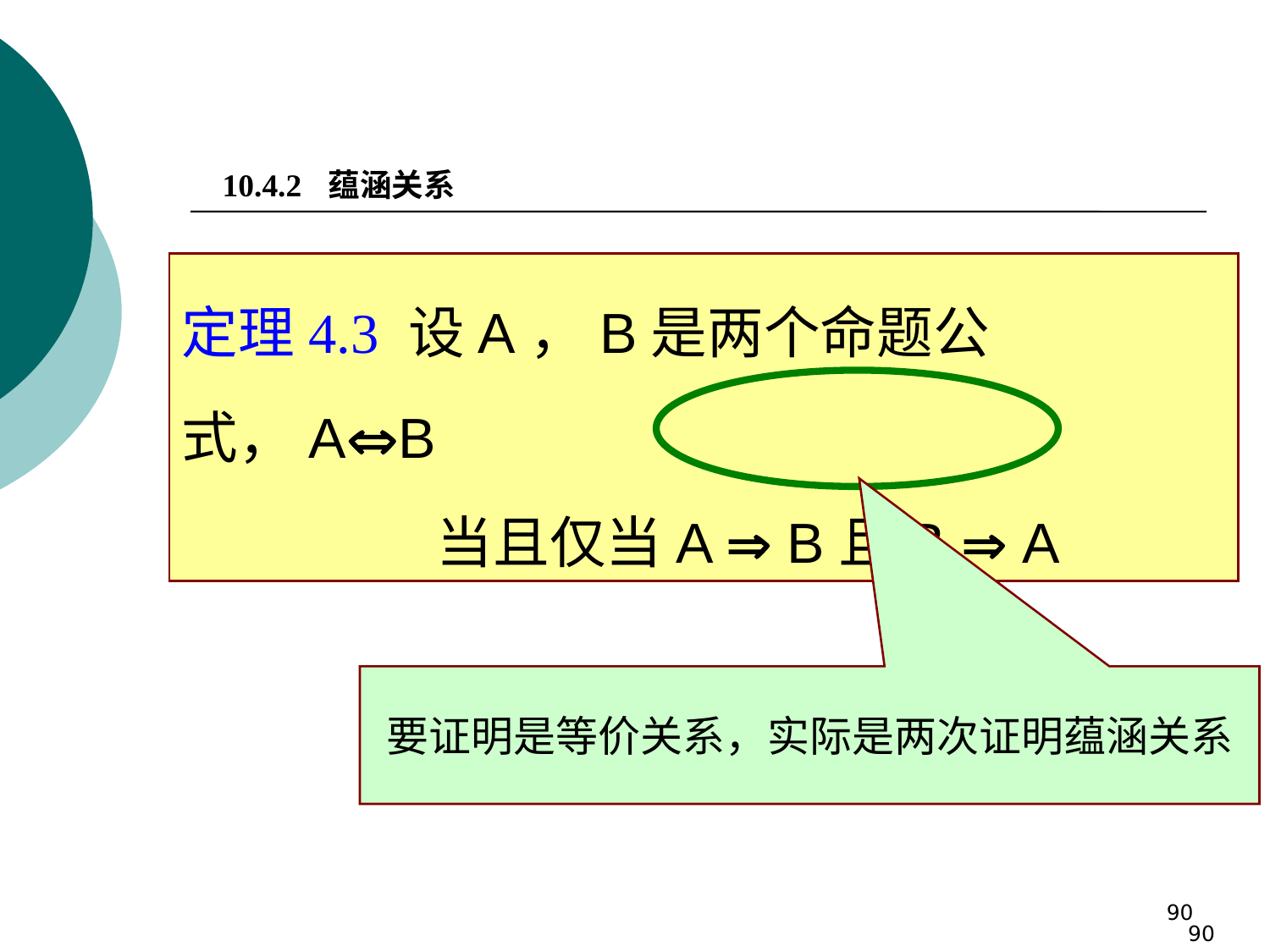

10.4.2 蕴涵关系
定理4.3 设A，B是两个命题公式，A⇔B
                   当且仅当A ⇒ B且B ⇒ A

要证明是等价关系，实际是两次证明蕴涵关系
90
90